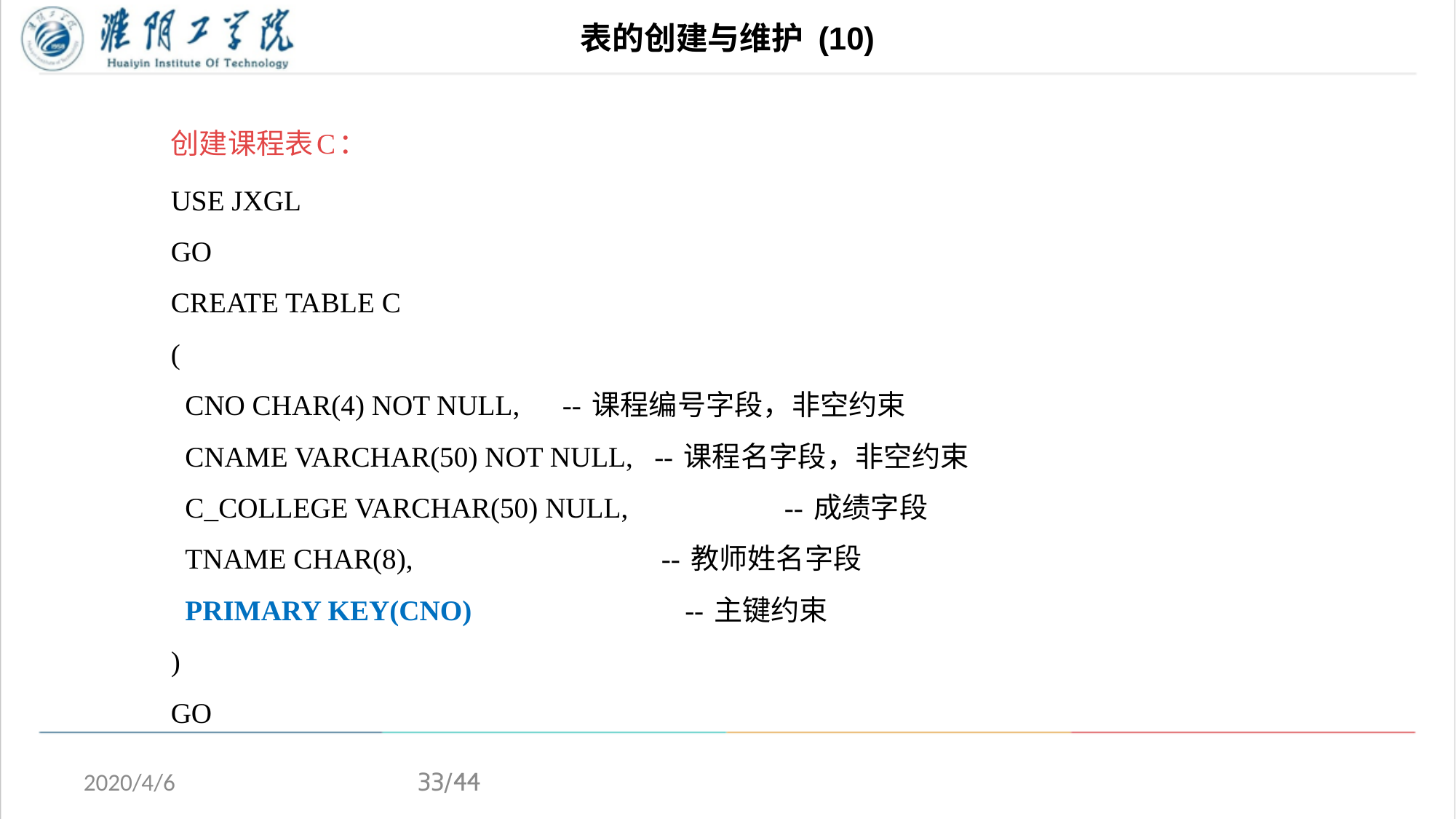

# 表的创建与维护 (10)
创建课程表C：
USE JXGL
GO
CREATE TABLE C
(
  CNO CHAR(4) NOT NULL,      -- 课程编号字段，非空约束
  CNAME VARCHAR(50) NOT NULL,   -- 课程名字段，非空约束
  C_COLLEGE VARCHAR(50) NULL,                      -- 成绩字段
  TNAME CHAR(8),                                   -- 教师姓名字段
  PRIMARY KEY(CNO)                              -- 主键约束
)
GO
33/44
2020/4/6